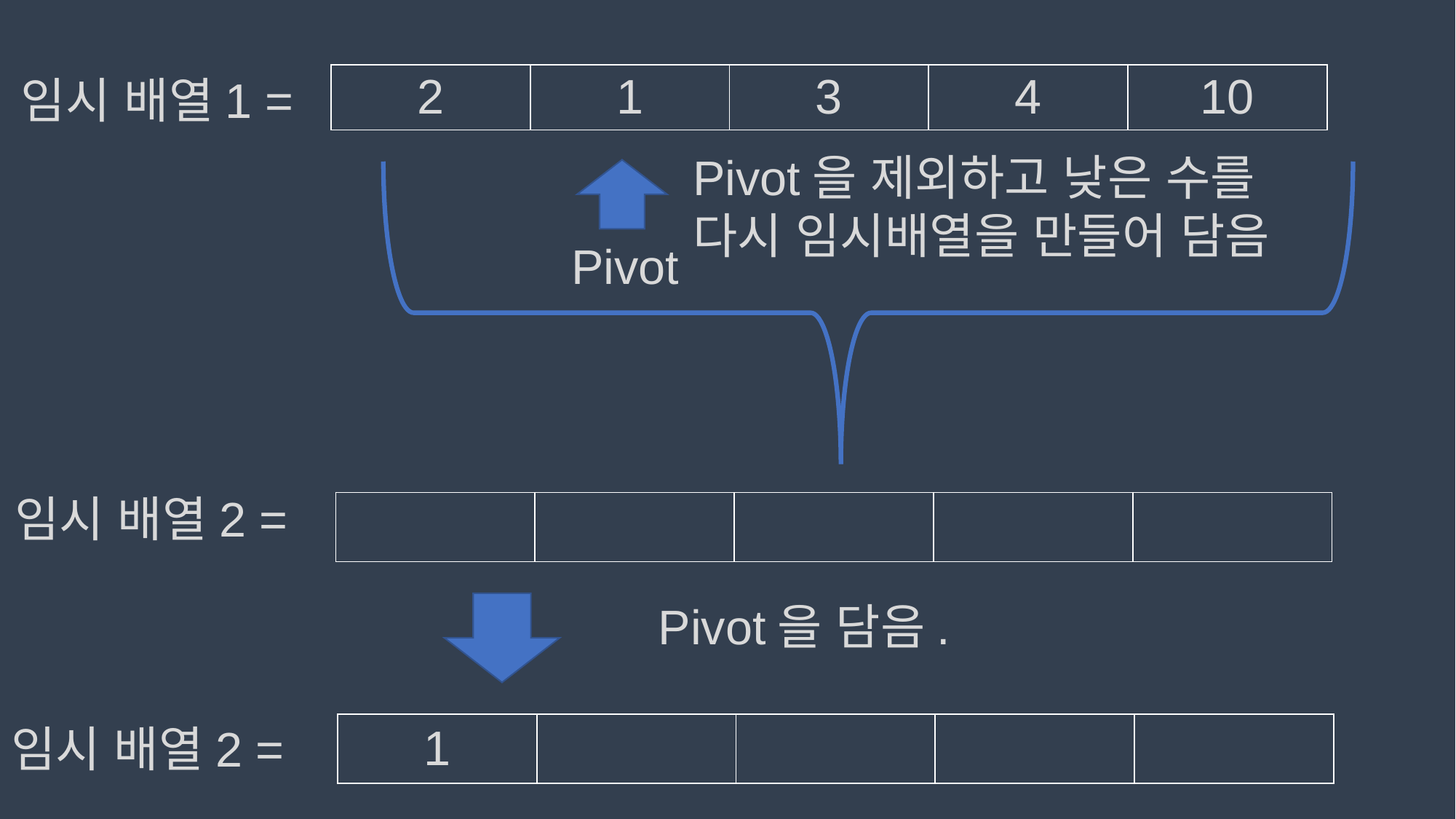

임시 배열1 =
| 2 | 1 | 3 | 4 | 10 |
| --- | --- | --- | --- | --- |
Pivot을 제외하고 낮은 수를 다시 임시배열을 만들어 담음

Pivot
임시 배열2 =
|  |  |  |  |  |
| --- | --- | --- | --- | --- |
Pivot을 담음.

임시 배열2 =
| 1 |  |  |  |  |
| --- | --- | --- | --- | --- |